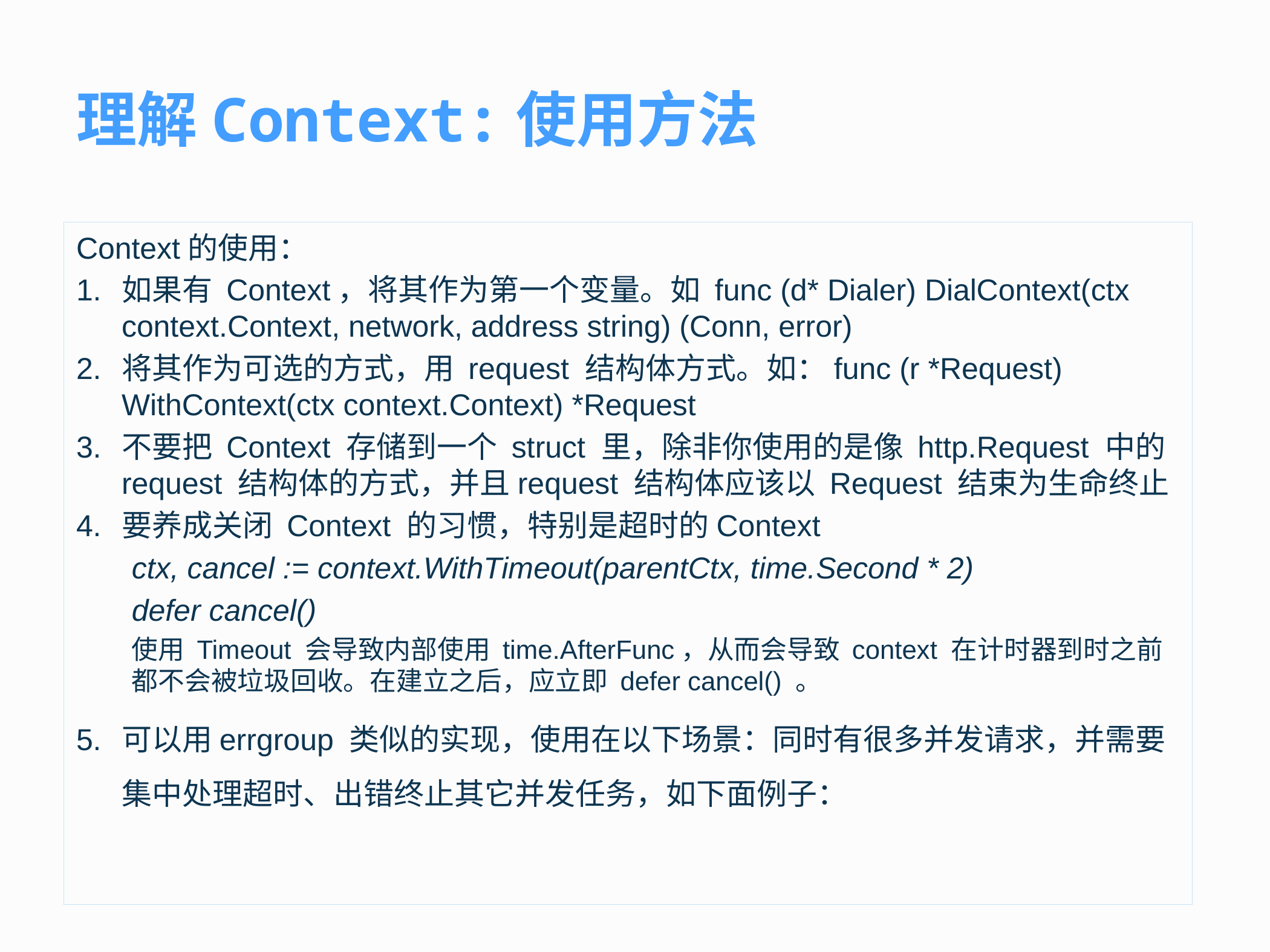

# 理解Context:使用方法
Context的使用：
如果有 Context，将其作为第一个变量。如 func (d* Dialer) DialContext(ctx context.Context, network, address string) (Conn, error)
将其作为可选的方式，用 request 结构体方式。如：func (r *Request) WithContext(ctx context.Context) *Request
不要把 Context 存储到一个 struct 里，除非你使用的是像 http.Request 中的 request 结构体的方式，并且request 结构体应该以 Request 结束为生命终止
要养成关闭 Context 的习惯，特别是超时的Context
ctx, cancel := context.WithTimeout(parentCtx, time.Second * 2)
defer cancel()
使用 Timeout 会导致内部使用 time.AfterFunc，从而会导致 context 在计时器到时之前都不会被垃圾回收。在建立之后，应立即 defer cancel() 。
可以用errgroup 类似的实现，使用在以下场景：同时有很多并发请求，并需要集中处理超时、出错终止其它并发任务，如下面例子：